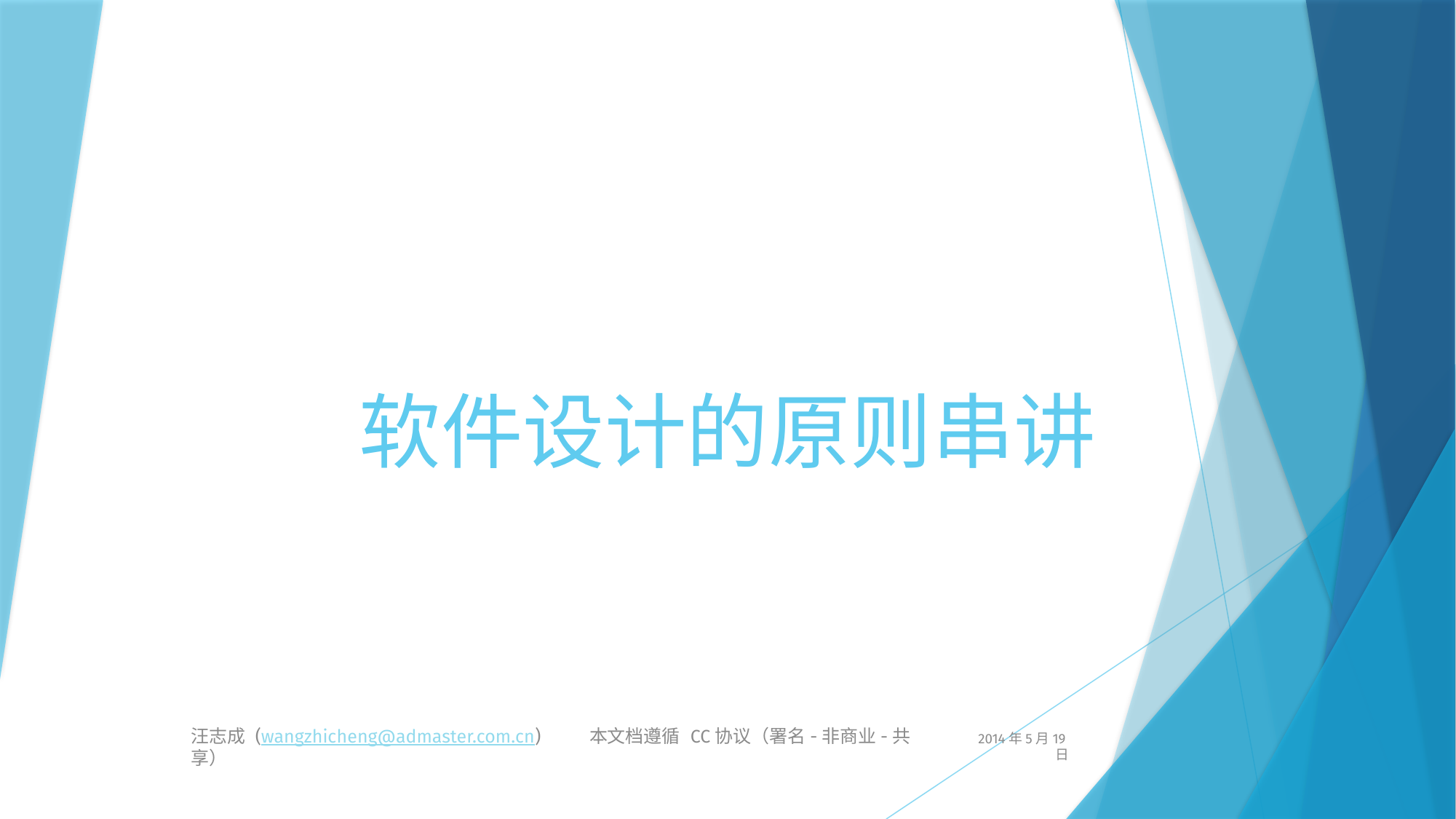

# 软件设计的原则串讲

汪志成 (wangzhicheng@admaster.com.cn)         本文档遵循 CC协议（署名-非商业-共享）
2014年5月19日